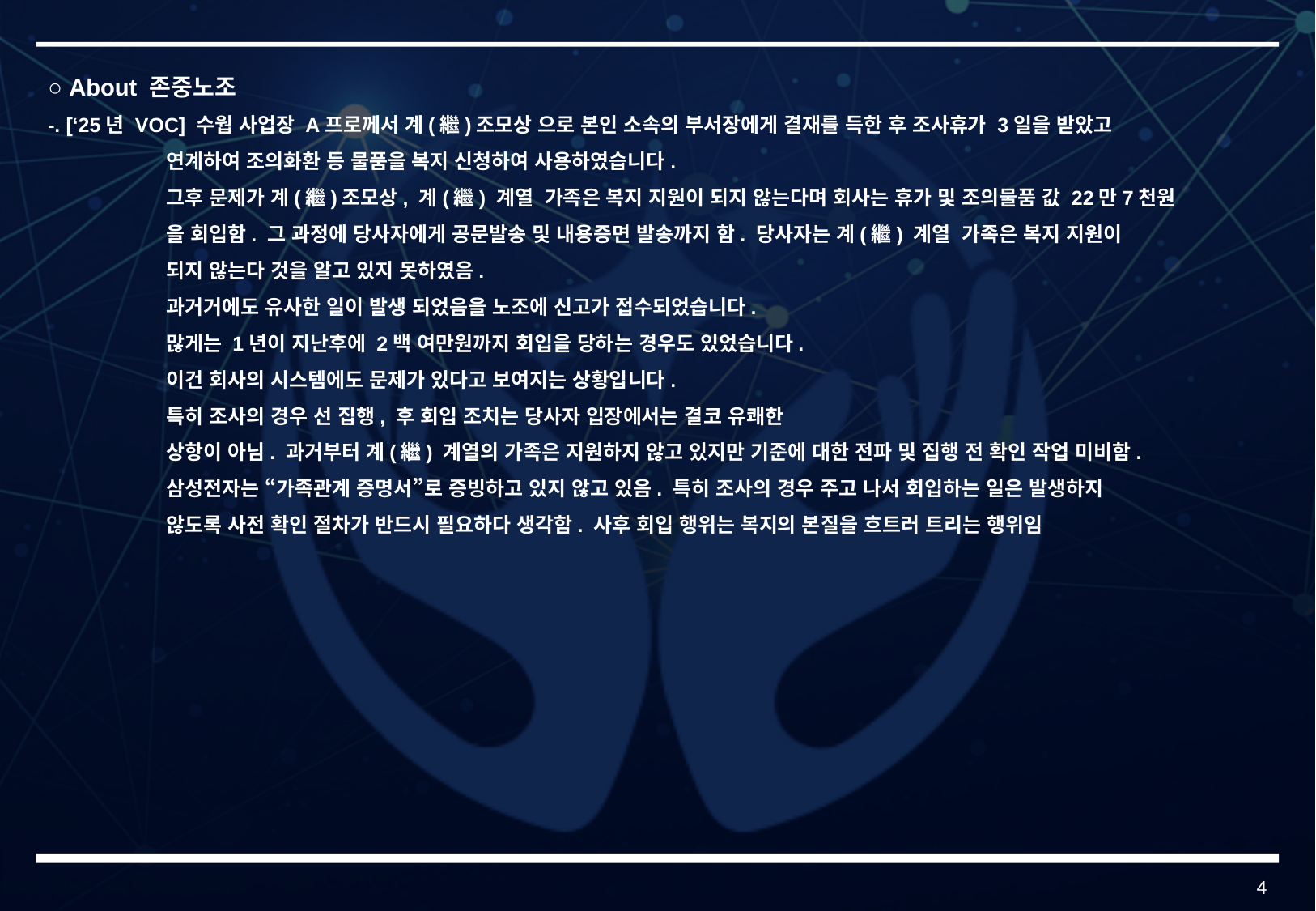

○ About 존중노조
-. [‘25년 VOC] 수웝 사업장 A프로께서 계(繼)조모상 으로 본인 소속의 부서장에게 결재를 득한 후 조사휴가 3일을 받았고
                    연계하여 조의화환 등 물품을 복지 신청하여 사용하였습니다.
                    그후 문제가 계(繼)조모상, 계(繼) 계열  가족은 복지 지원이 되지 않는다며 회사는 휴가 및 조의물품 값 22만7천원
                    을 회입함. 그 과정에 당사자에게 공문발송 및 내용증면 발송까지 함. 당사자는 계(繼) 계열  가족은 복지 지원이
                    되지 않는다 것을 알고 있지 못하였음.
                    과거거에도 유사한 일이 발생 되었음을 노조에 신고가 접수되었습니다.
                    많게는 1년이 지난후에 2백 여만원까지 회입을 당하는 경우도 있었습니다.
                    이건 회사의 시스템에도 문제가 있다고 보여지는 상황입니다.
                    특히 조사의 경우 선 집행, 후 회입 조치는 당사자 입장에서는 결코 유쾌한
                    상항이 아님. 과거부터 계(繼) 계열의 가족은 지원하지 않고 있지만 기준에 대한 전파 및 집행 전 확인 작업 미비함.
                    삼성전자는 “가족관계 증명서”로 증빙하고 있지 않고 있음. 특히 조사의 경우 주고 나서 회입하는 일은 발생하지
                    않도록 사전 확인 절차가 반드시 필요하다 생각함. 사후 회입 행위는 복지의 본질을 흐트러 트리는 행위임

4